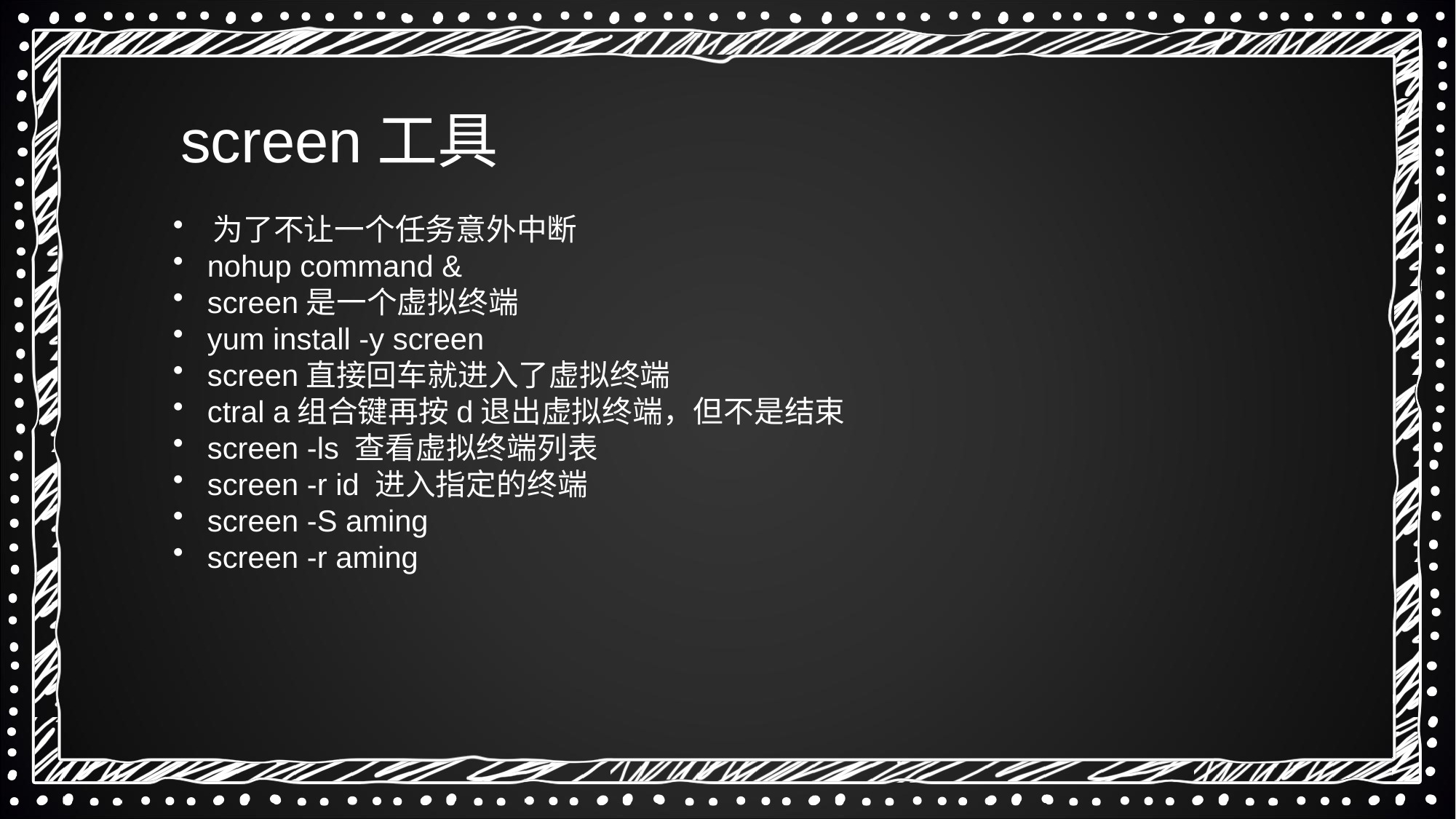

screen工具
 为了不让一个任务意外中断
 nohup command &
 screen是一个虚拟终端
 yum install -y screen
 screen直接回车就进入了虚拟终端
 ctral a组合键再按d退出虚拟终端，但不是结束
 screen -ls 查看虚拟终端列表
 screen -r id 进入指定的终端
 screen -S aming
 screen -r aming